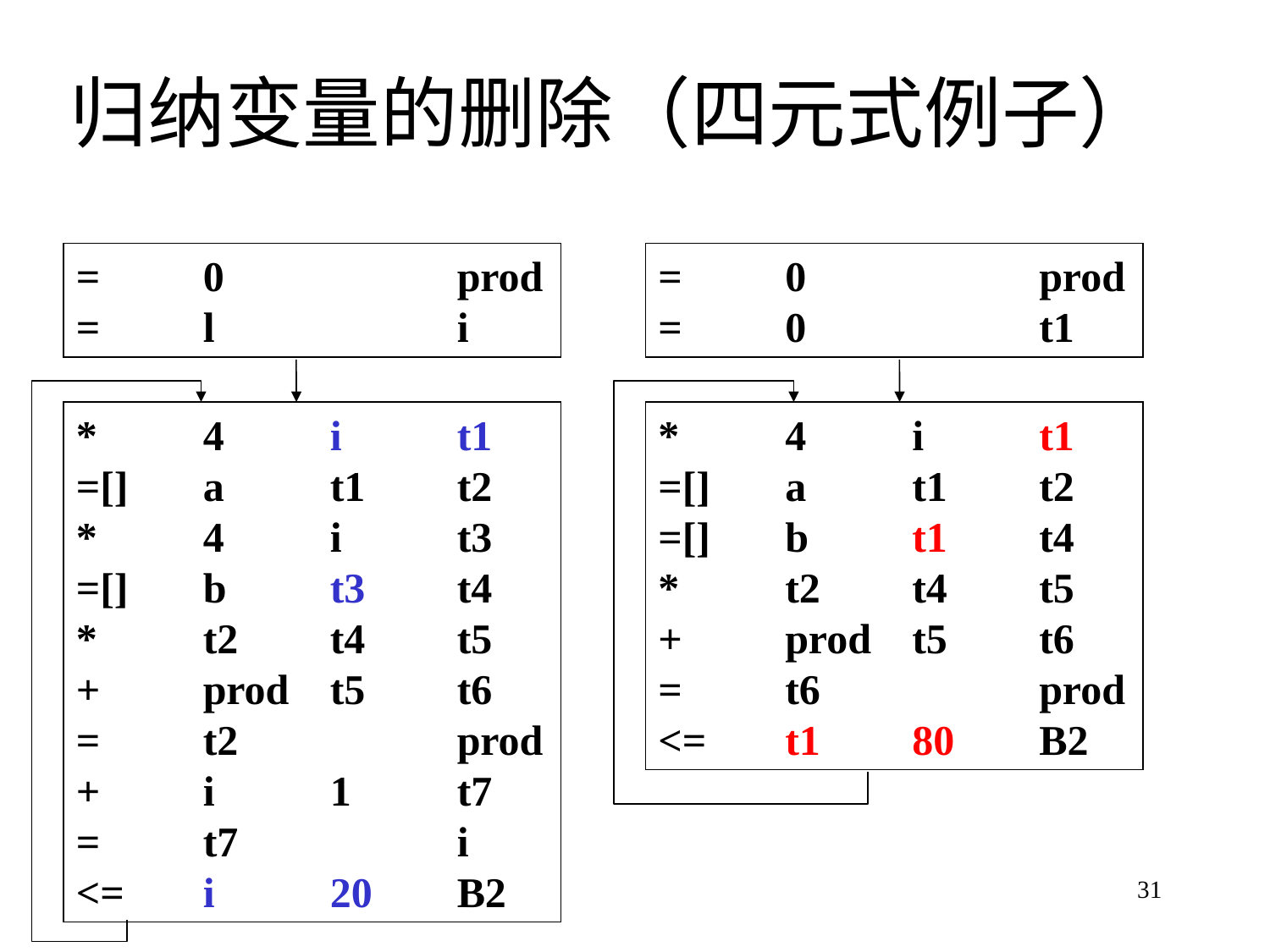

# 归纳变量的删除（四元式例子）
=	0		prod
=	l		i
=	0		prod
=	0		t1

*	4	i	t1
=[]	a	t1	t2
*	4	i	t3
=[]	b	t3	t4
*	t2	t4	t5
+	prod	t5	t6
=	t2		prod
+	i	1	t7
=	t7		i
<=	i	20	B2
*	4	i	t1
=[]	a	t1	t2
=[]	b	t1	t4
*	t2	t4	t5
+	prod	t5	t6
=	t6		prod
<=	t1	80	B2
31